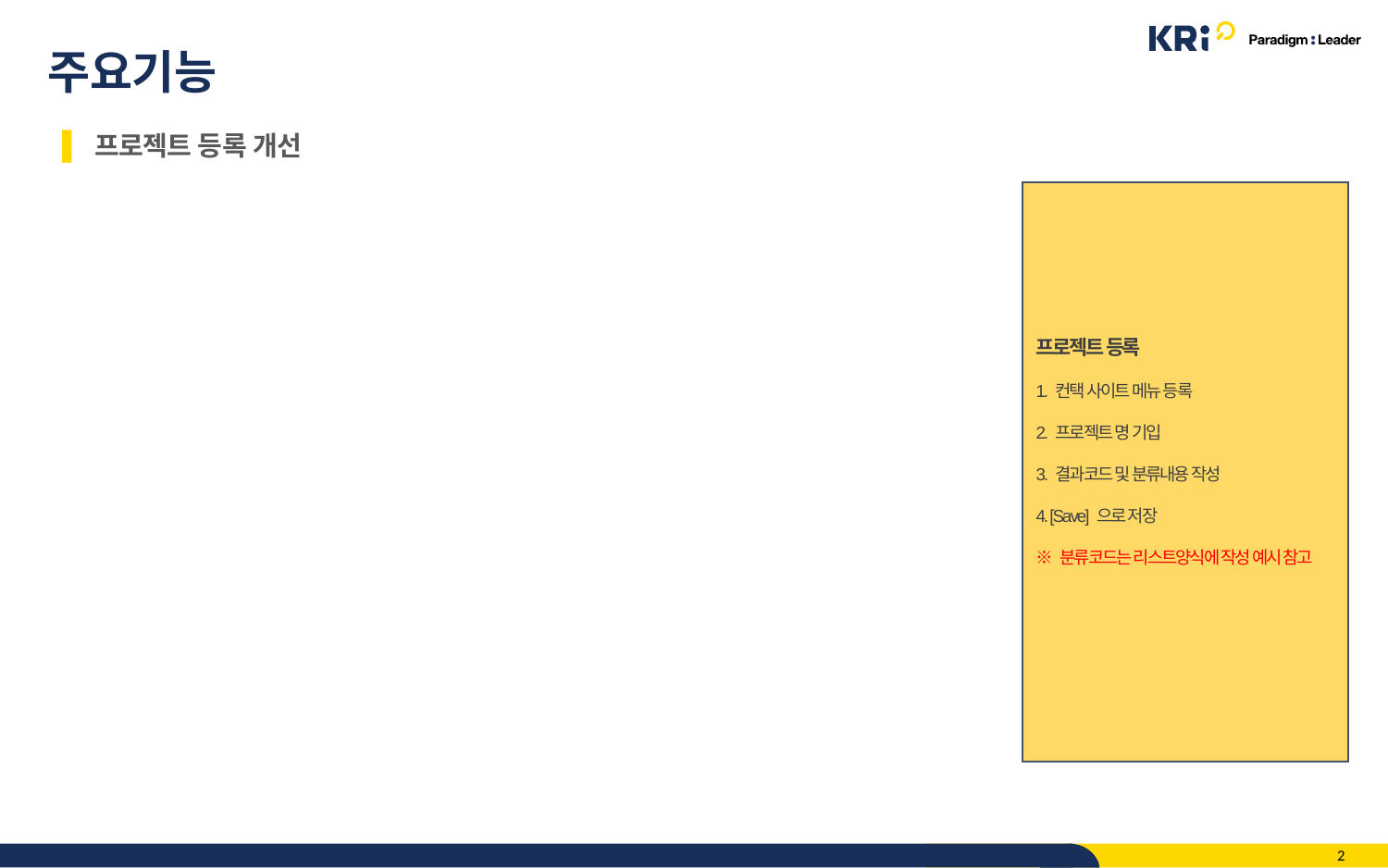

# 주요기능
프로젝트 등록 개선
프로젝트 등록

1. 컨택 사이트 메뉴 등록
2. 프로젝트 명 기입
3. 결과코드 및 분류내용 작성
4. [Save] 으로 저장
※ 분류코드는 리스트양식에 작성 예시 참고